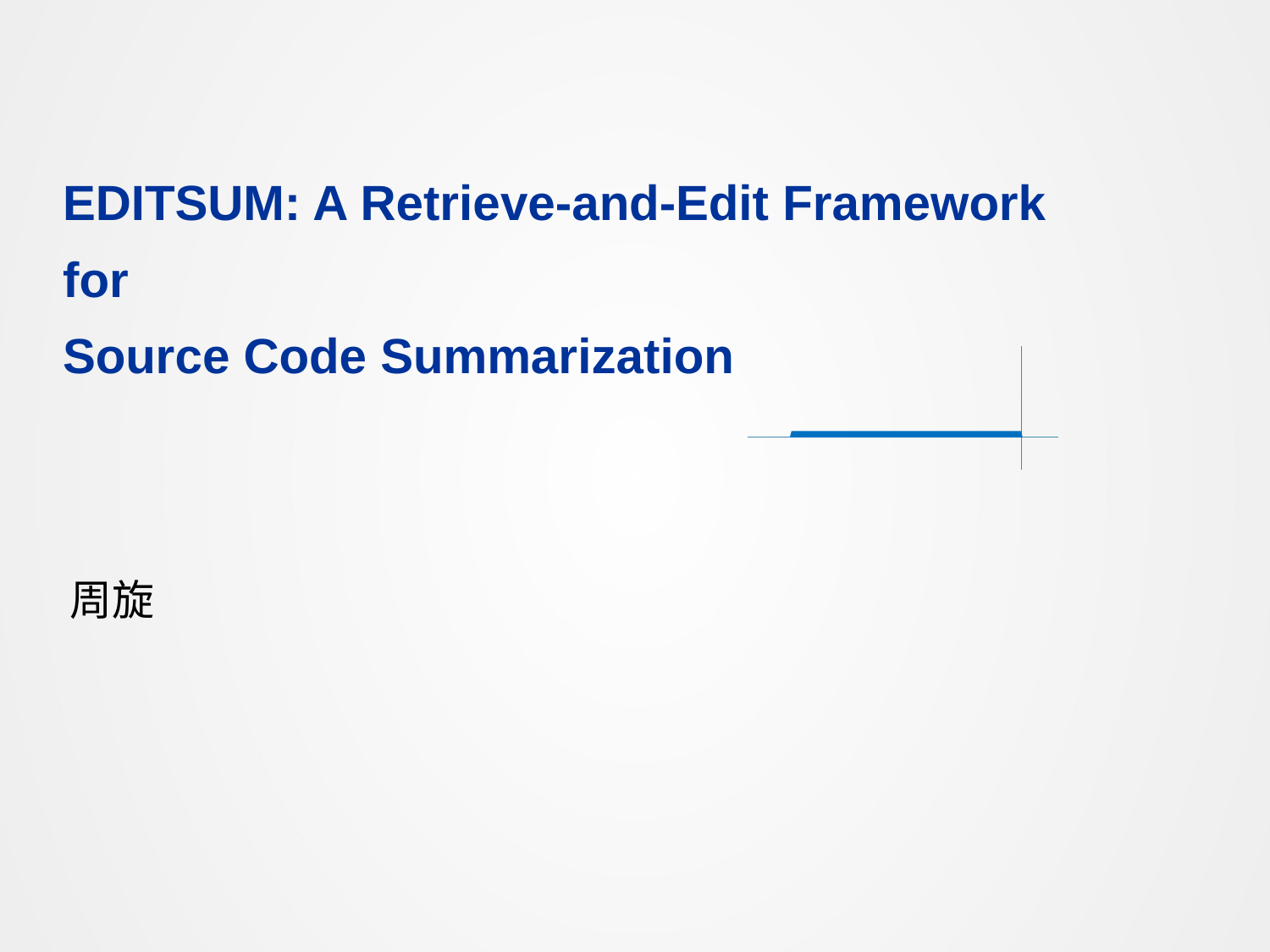

EDITSUM: A Retrieve-and-Edit Framework for
Source Code Summarization

周旋